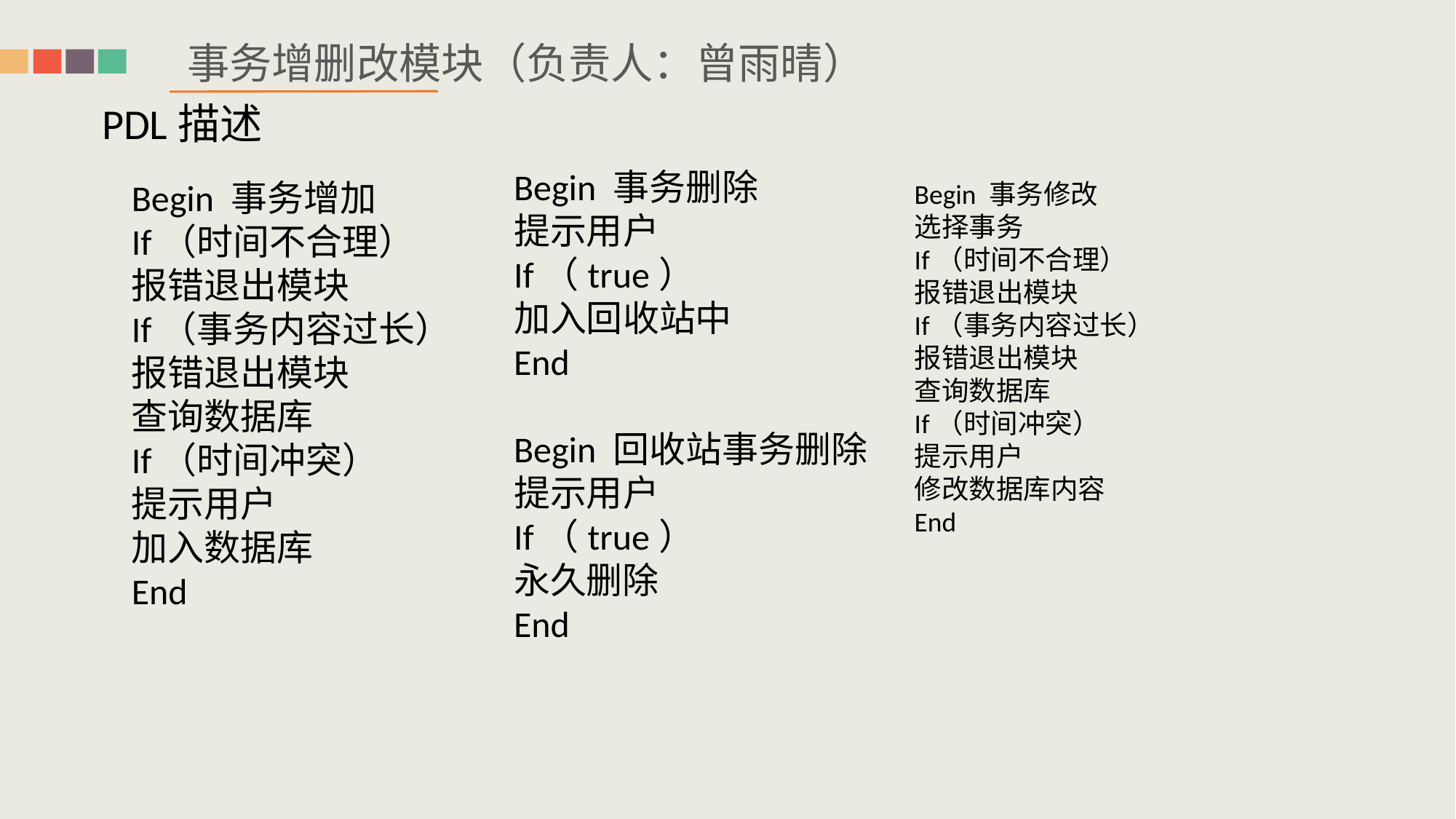

事务增删改模块（负责人：曾雨晴）
PDL描述

Begin 事务删除
提示用户
If（true）
加入回收站中
End

Begin 回收站事务删除
提示用户
If（true）
永久删除
End
Begin 事务增加
If（时间不合理）
报错退出模块
If（事务内容过长）
报错退出模块
查询数据库
If（时间冲突）
提示用户
加入数据库
End

Begin 事务修改
选择事务
If（时间不合理）
报错退出模块
If（事务内容过长）
报错退出模块
查询数据库
If（时间冲突）
提示用户
修改数据库内容
End